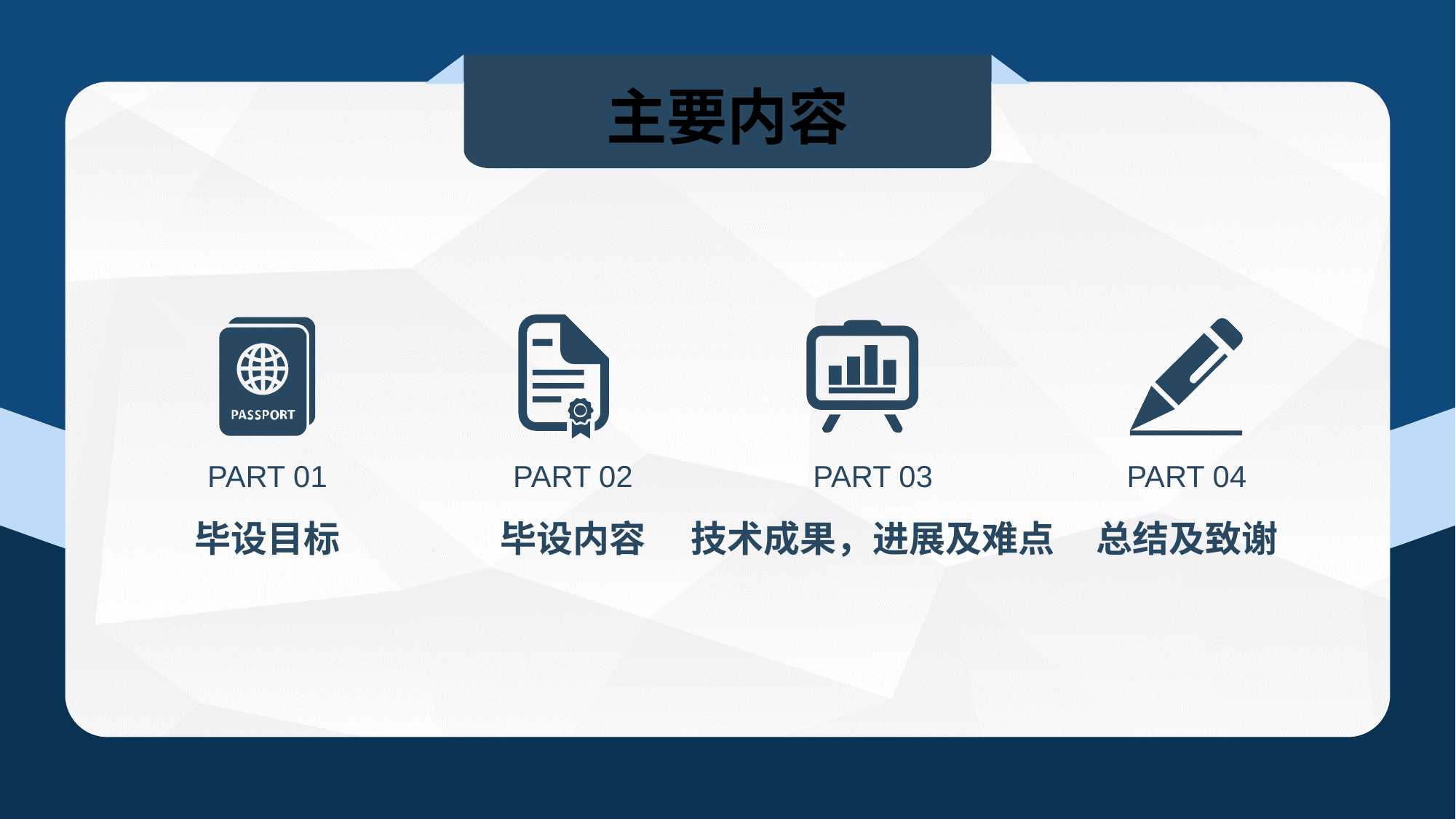

主要内容

PART 01
PART 02
PART 03
PART 04
毕设目标
毕设内容
技术成果，进展及难点
总结及致谢